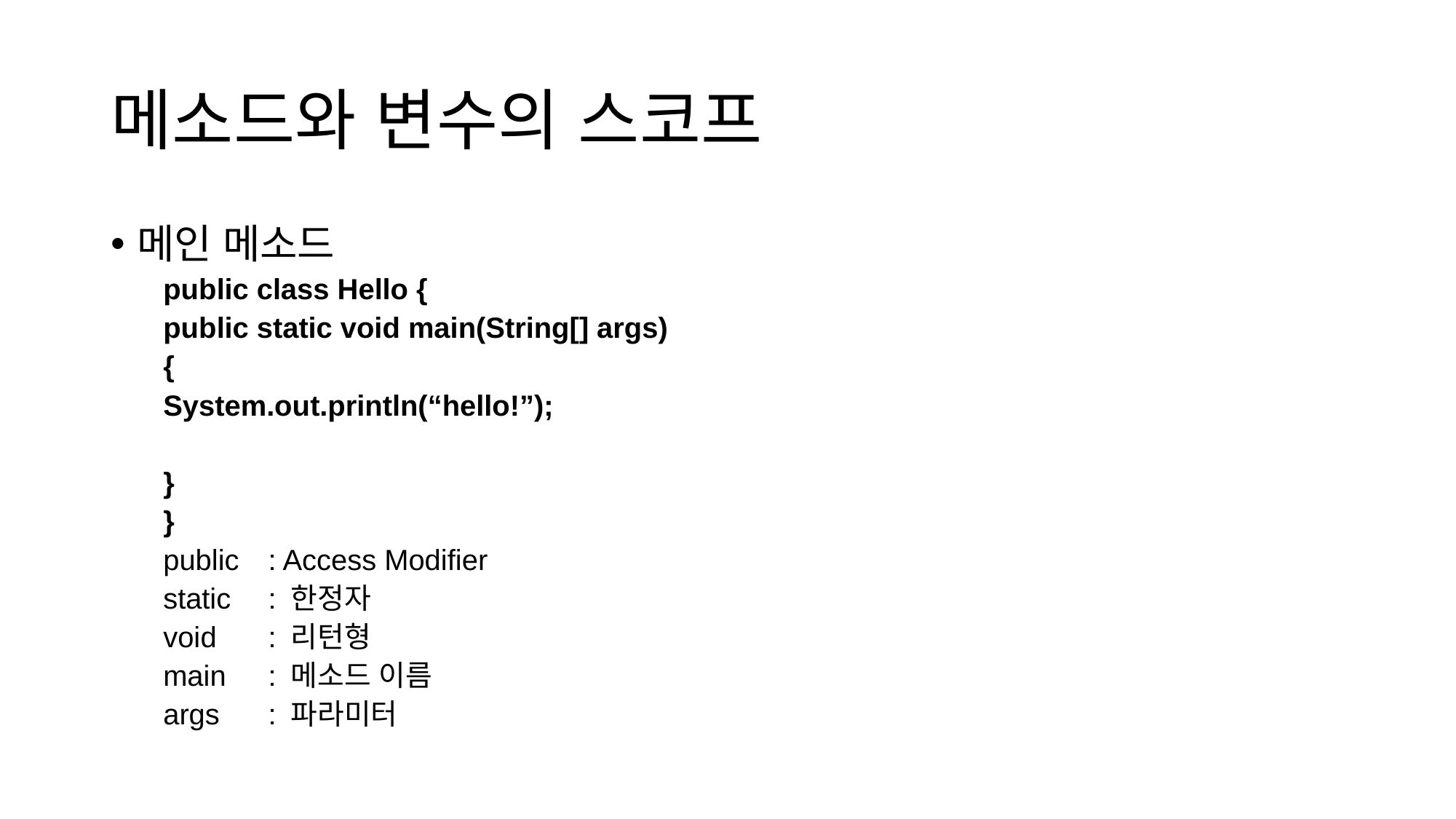

# 메소드와 변수의 스코프
메인 메소드
public class Hello {
	public static void main(String[] args)
	{
		System.out.println(“hello!”);

	}
}
public	: Access Modifier
static  	: 한정자
void 	: 리턴형
main 	: 메소드 이름
args 	: 파라미터